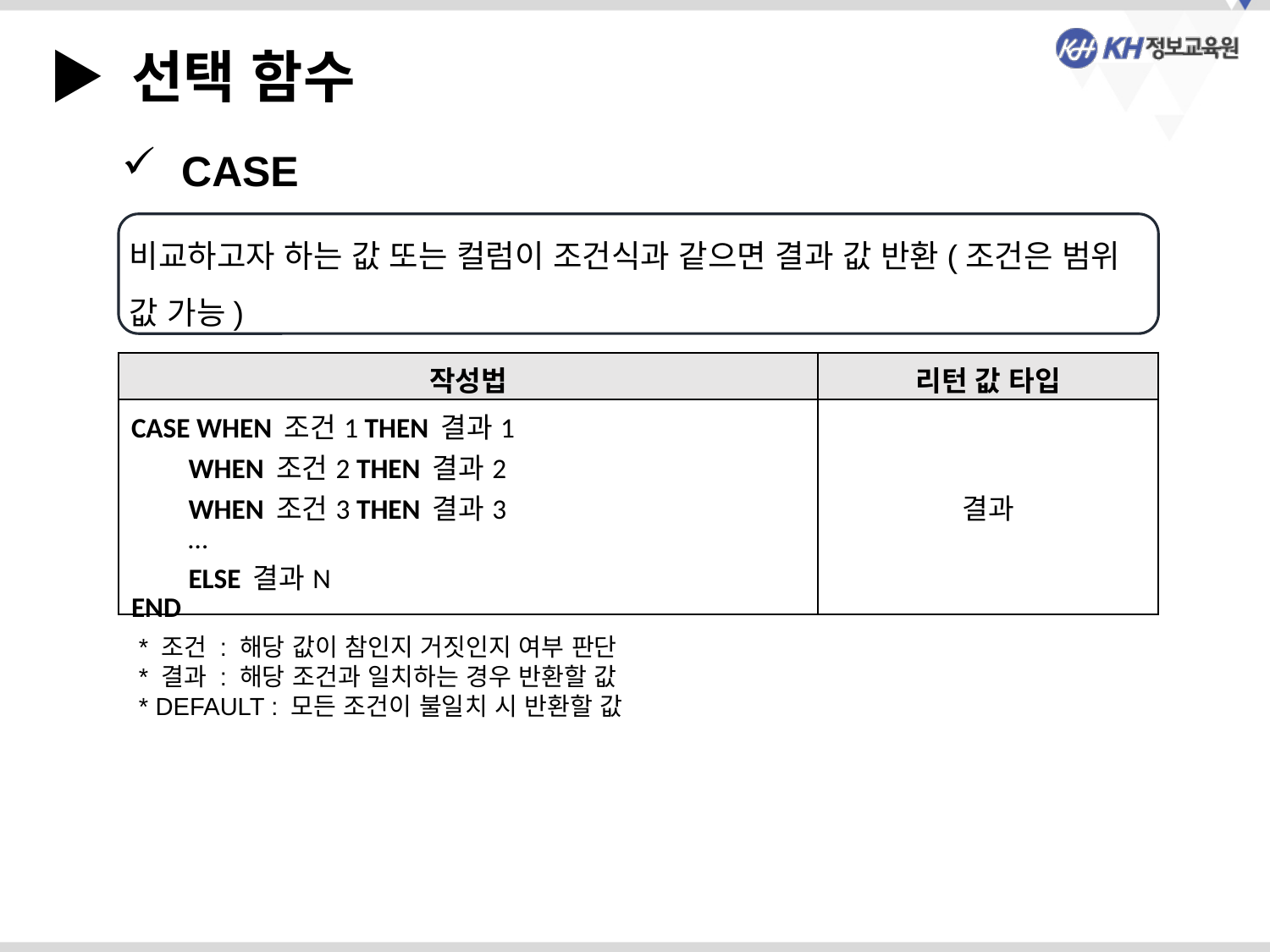

▶ 선택 함수
 CASE
비교하고자 하는 값 또는 컬럼이 조건식과 같으면 결과 값 반환(조건은 범위 값 가능)
| 작성법 | 리턴 값 타입 |
| --- | --- |
| CASE WHEN 조건1 THEN 결과1 WHEN 조건2 THEN 결과2 WHEN 조건3 THEN 결과3 … ELSE 결과N END | 결과 |
* 조건 : 해당 값이 참인지 거짓인지 여부 판단
* 결과 : 해당 조건과 일치하는 경우 반환할 값
* DEFAULT : 모든 조건이 불일치 시 반환할 값